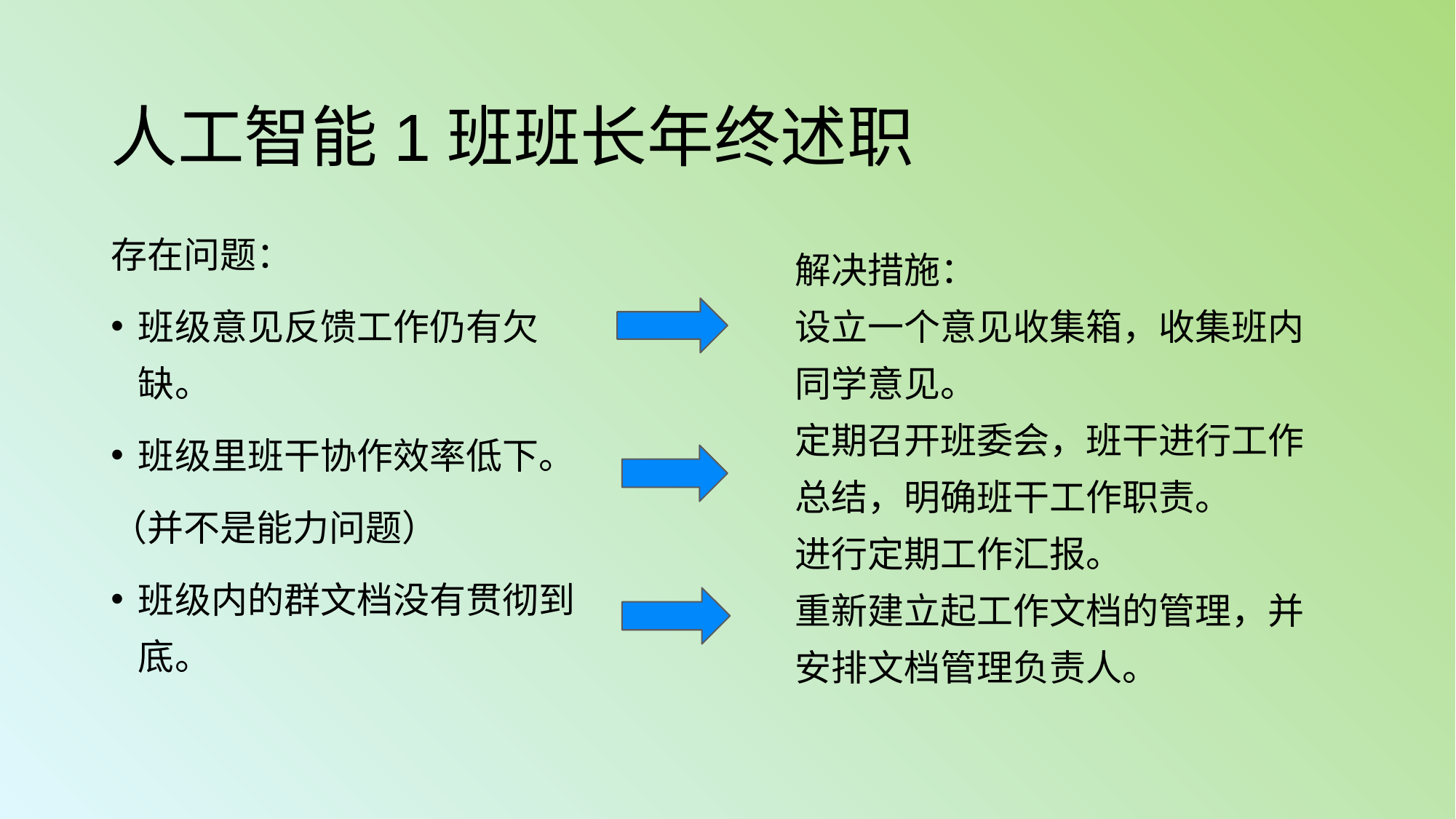

# 人工智能1班班长年终述职
存在问题：
班级意见反馈工作仍有欠缺。
班级里班干协作效率低下。
（并不是能力问题）
班级内的群文档没有贯彻到底。

解决措施：
设立一个意见收集箱，收集班内同学意见。
定期召开班委会，班干进行工作总结，明确班干工作职责。
进行定期工作汇报。
重新建立起工作文档的管理，并
安排文档管理负责人。